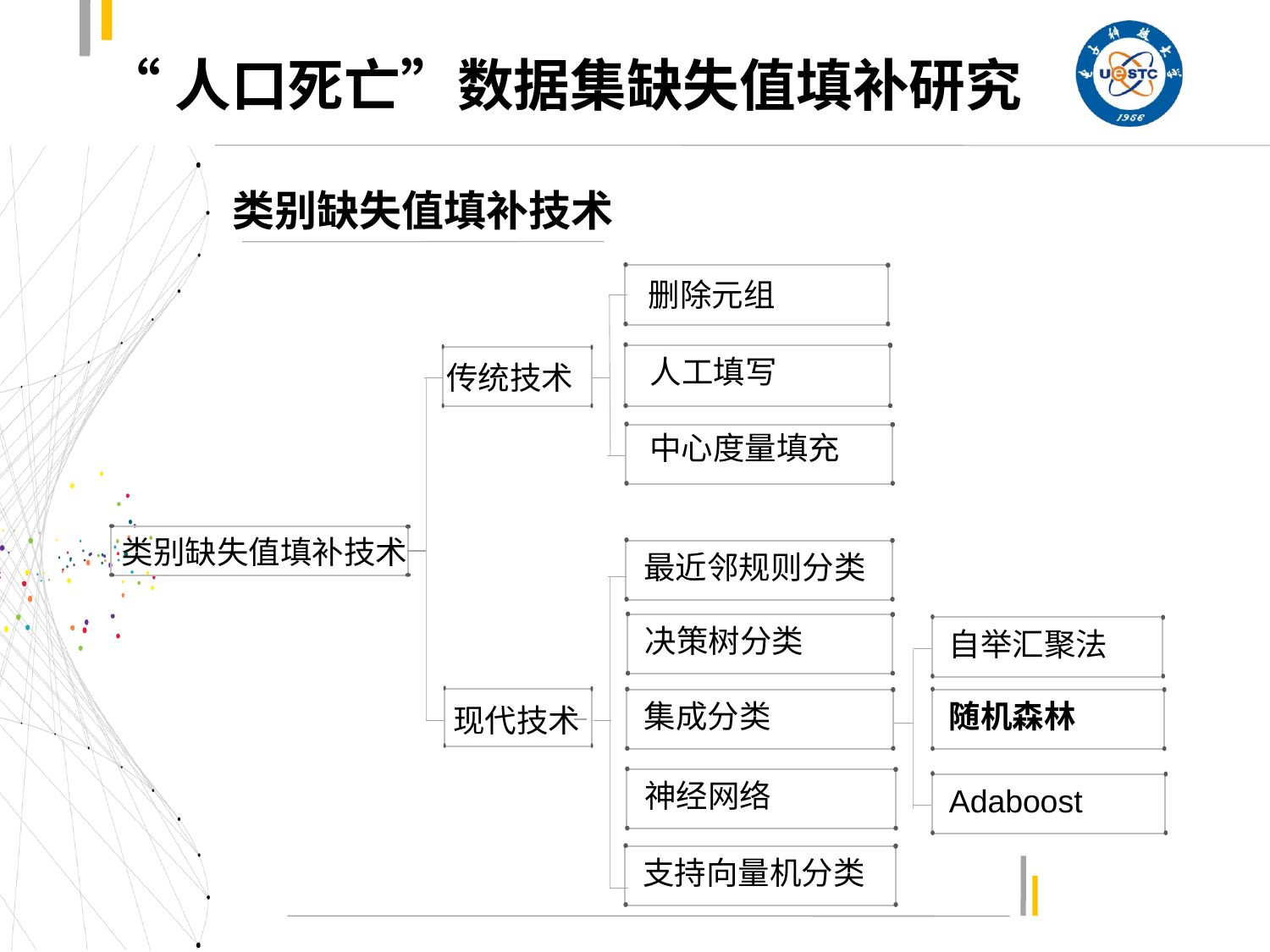

# “人口死亡”数据集缺失值填补研究
类别缺失值填补技术

 删除元组

人工填写
传统技术

 中心度量填充

类别缺失值填补技术

最近邻规则分类

决策树分类

自举汇聚法

集成分类

随机森林
现代技术

神经网络

Adaboost

支持向量机分类